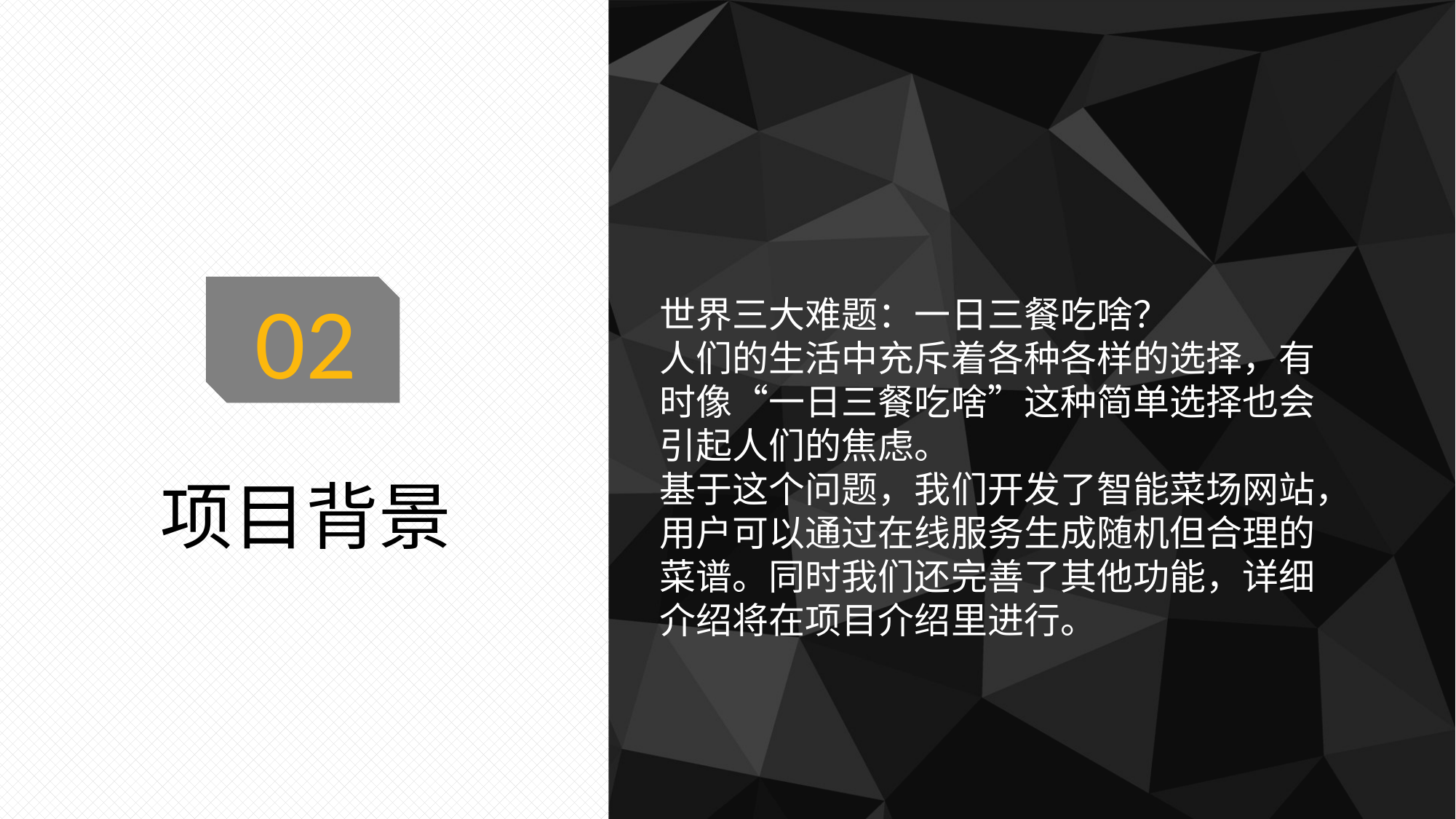

02

世界三大难题：一日三餐吃啥？
人们的生活中充斥着各种各样的选择，有时像“一日三餐吃啥”这种简单选择也会引起人们的焦虑。
基于这个问题，我们开发了智能菜场网站，用户可以通过在线服务生成随机但合理的菜谱。同时我们还完善了其他功能，详细介绍将在项目介绍里进行。
项目背景